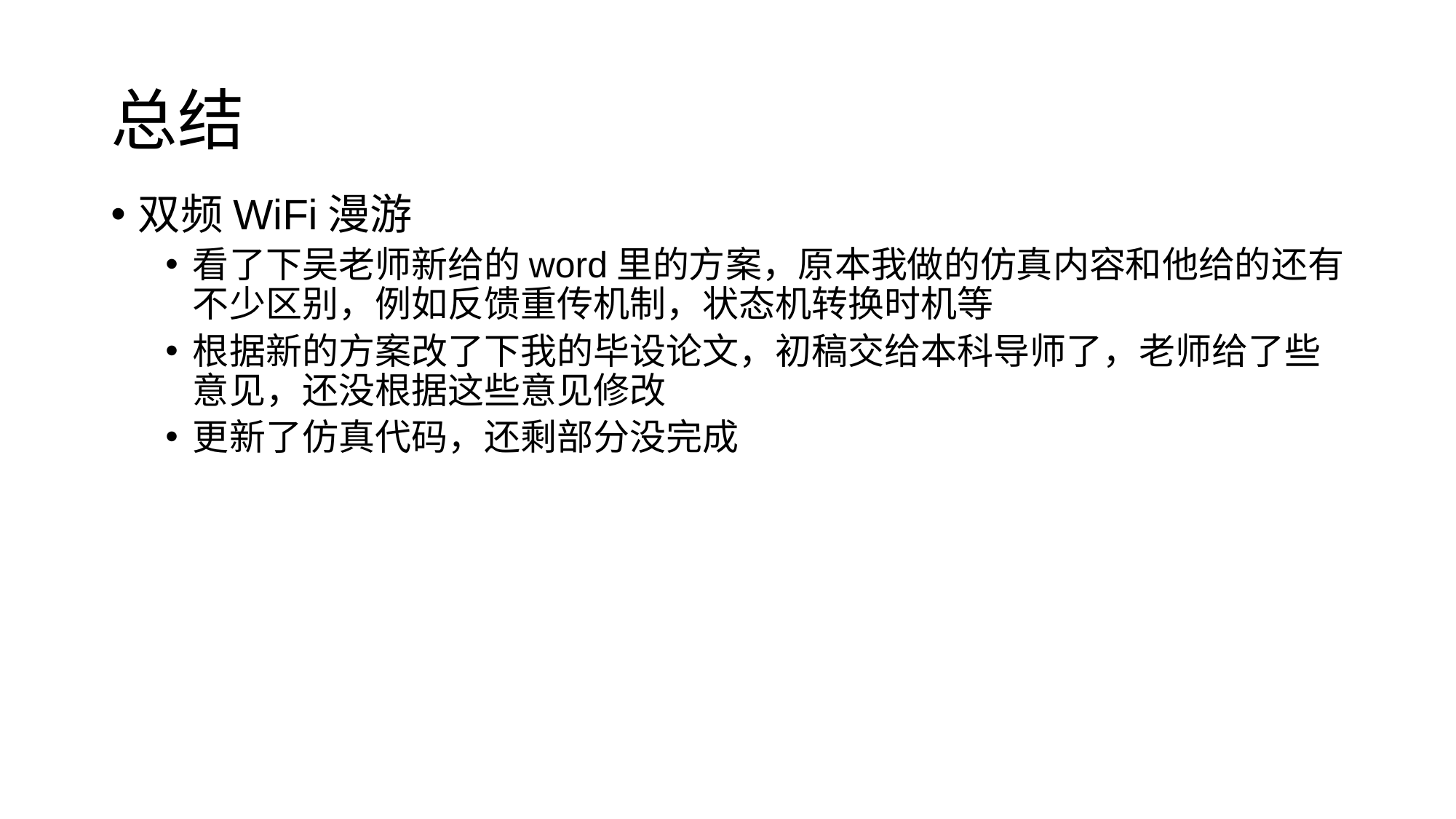

# 总结
双频WiFi漫游
看了下吴老师新给的word里的方案，原本我做的仿真内容和他给的还有不少区别，例如反馈重传机制，状态机转换时机等
根据新的方案改了下我的毕设论文，初稿交给本科导师了，老师给了些意见，还没根据这些意见修改
更新了仿真代码，还剩部分没完成